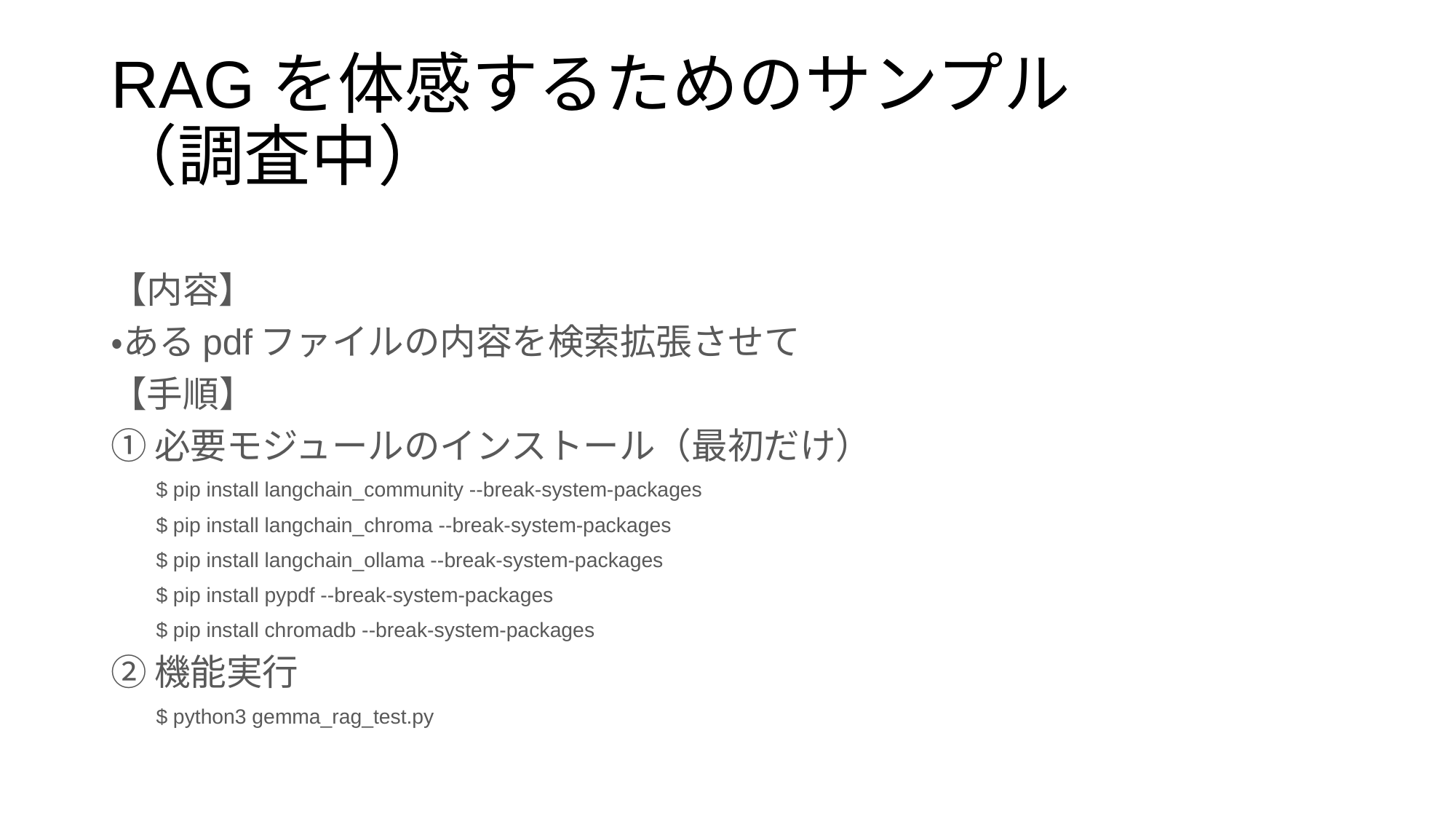

# RAGを体感するためのサンプル （調査中）
【内容】
・あるpdfファイルの内容を検索拡張させて
【手順】
①必要モジュールのインストール（最初だけ）
　　$ pip install langchain_community --break-system-packages
　　$ pip install langchain_chroma --break-system-packages
　　$ pip install langchain_ollama --break-system-packages
　　$ pip install pypdf --break-system-packages
　　$ pip install chromadb --break-system-packages
②機能実行
　　$ python3 gemma_rag_test.py